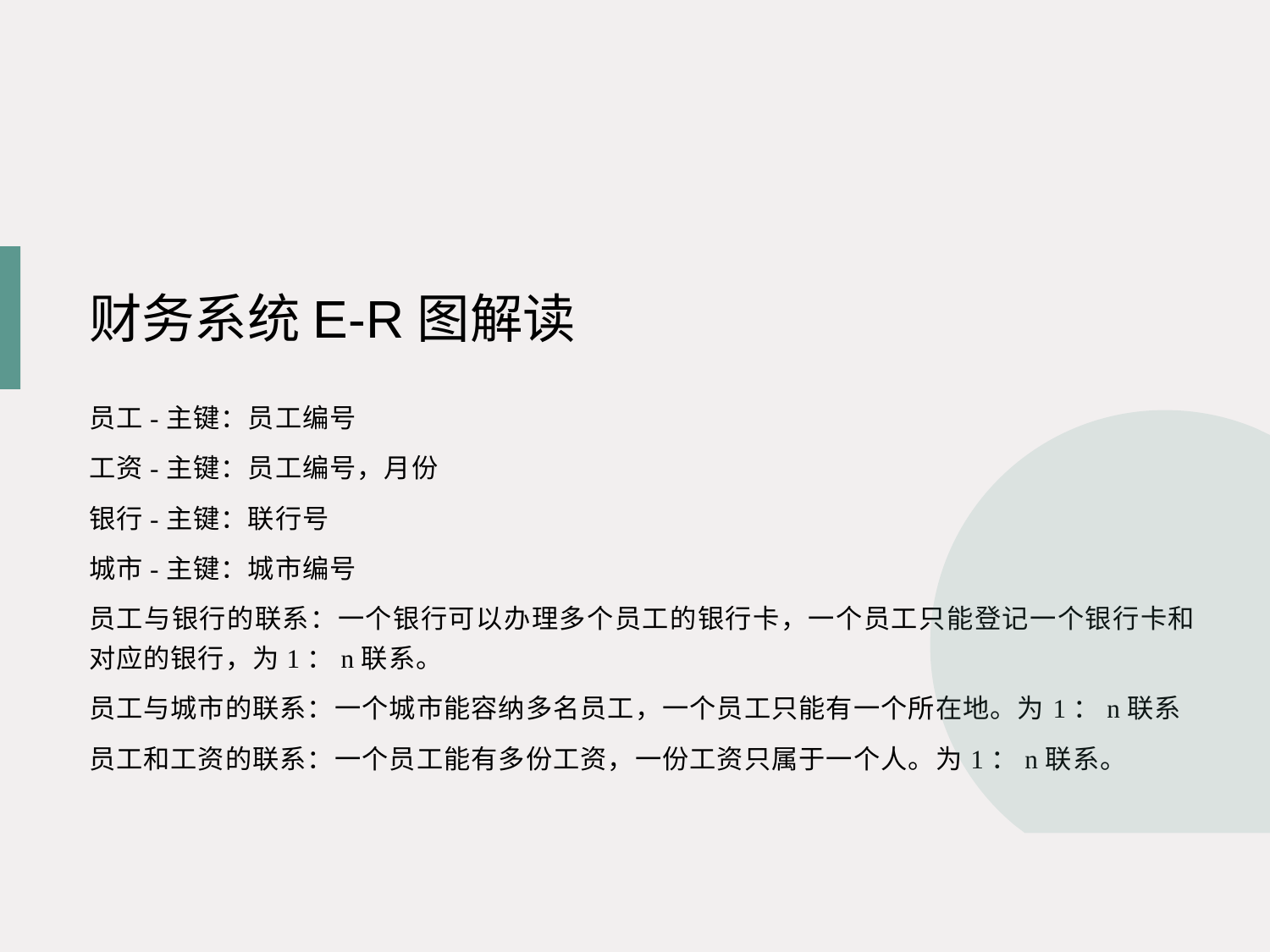

财务系统E-R图解读
员工-主键：员工编号
工资-主键：员工编号，月份
银行-主键：联行号
城市-主键：城市编号
员工与银行的联系：一个银行可以办理多个员工的银行卡，一个员工只能登记一个银行卡和对应的银行，为1：n联系。
员工与城市的联系：一个城市能容纳多名员工，一个员工只能有一个所在地。为1：n联系
员工和工资的联系：一个员工能有多份工资，一份工资只属于一个人。为1：n联系。